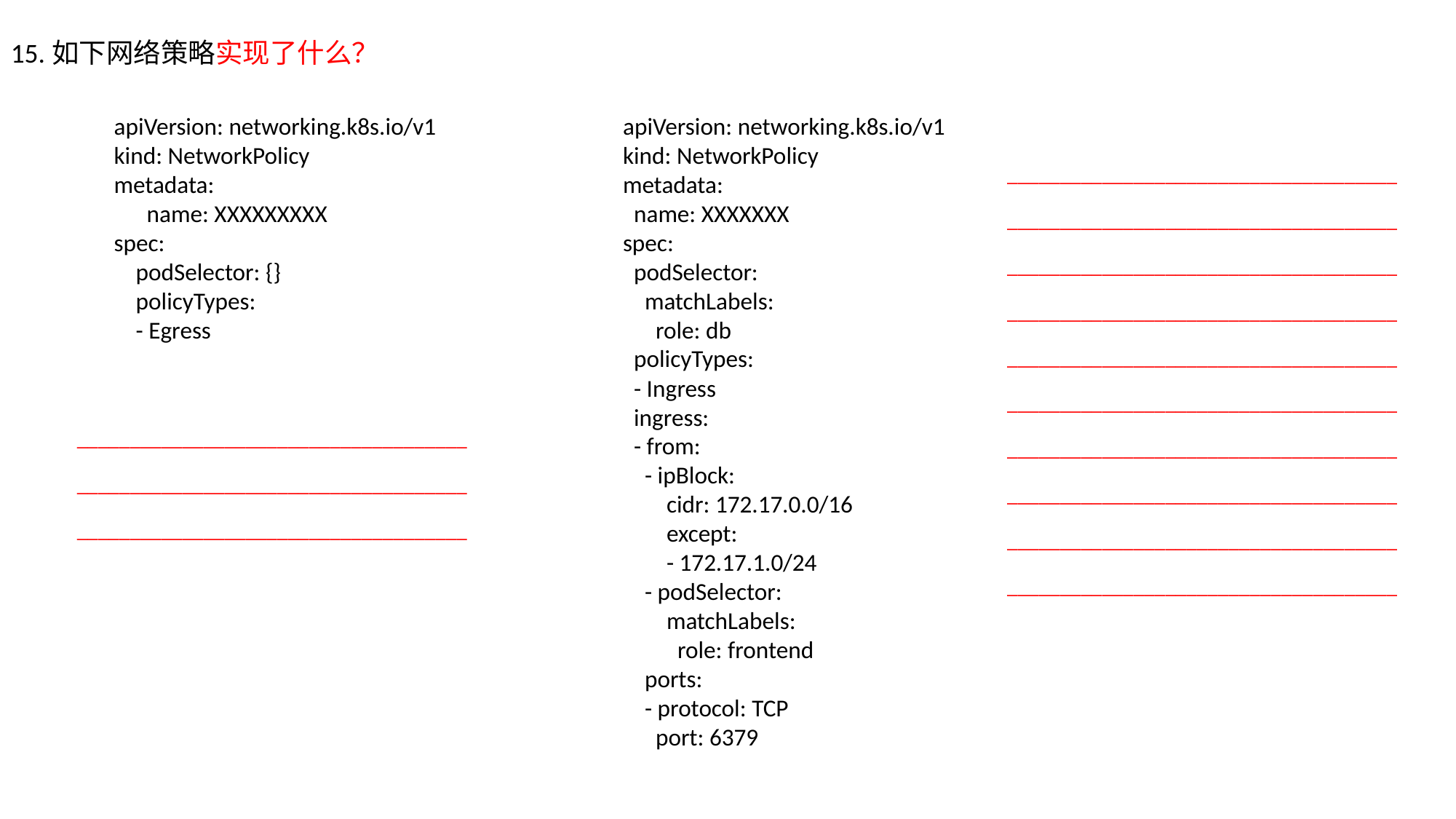

15.如下网络策略实现了什么？
apiVersion: networking.k8s.io/v1
kind: NetworkPolicy
metadata:
      name: XXXXXXXXX
spec:
    podSelector: {}
    policyTypes:
    - Egress
apiVersion: networking.k8s.io/v1
kind: NetworkPolicy
metadata:
  name: XXXXXXX
spec:
  podSelector:
    matchLabels:
      role: db
  policyTypes:
  - Ingress
  ingress:
  - from:
    - ipBlock:
        cidr: 172.17.0.0/16
        except:
        - 172.17.1.0/24
    - podSelector:
        matchLabels:
          role: frontend
    ports:
    - protocol: TCP
      port: 6379
__________________________________________________________________________________________________________________________________________________________________________________________________________________________________________________________________________________________________________________________________________________________________________________
_______________________________________________________________________________________________________________